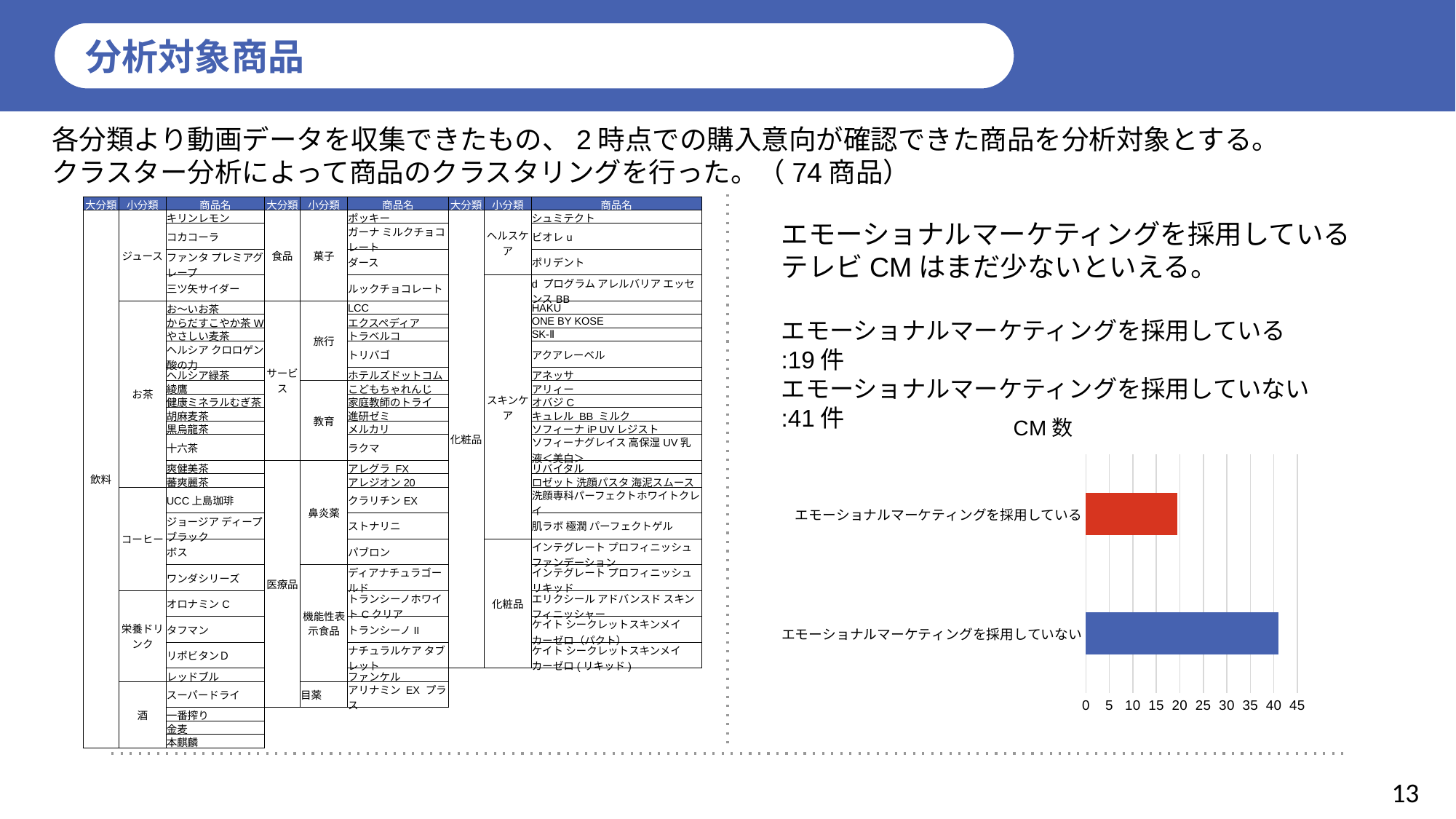

分析対象商品
各分類より動画データを収集できたもの、2時点での購入意向が確認できた商品を分析対象とする。
クラスター分析によって商品のクラスタリングを行った。（74商品）
| 大分類 | 小分類 | 商品名 | 大分類 | 小分類 | 商品名 | 大分類 | 小分類 | 商品名 |
| --- | --- | --- | --- | --- | --- | --- | --- | --- |
| 飲料 | ジュース | キリンレモン | 食品 | 菓子 | ポッキー | 化粧品 | ヘルスケア | シュミテクト |
|  |  | コカコーラ |  |  | ガーナ ミルクチョコレート |  |  | ビオレu |
|  |  | ファンタ プレミアグレープ |  |  | ダース |  |  | ポリデント |
|  |  | 三ツ矢サイダー |  |  | ルックチョコレート |  | スキンケア | d プログラム アレルバリア エッセンスBB |
|  | お茶 | お～いお茶 | サービス | 旅行 | LCC |  |  | HAKU |
|  |  | からだすこやか茶W |  |  | エクスペディア |  |  | ONE BY KOSE |
|  |  | やさしい麦茶 |  |  | トラベルコ |  |  | SK-Ⅱ |
|  |  | ヘルシア クロロゲン酸の力 |  |  | トリバゴ |  |  | アクアレーベル |
|  |  | ヘルシア緑茶 |  |  | ホテルズドットコム |  |  | アネッサ |
|  |  | 綾鷹 |  | 教育 | こどもちゃれんじ |  |  | アリィー |
|  |  | 健康ミネラルむぎ茶 |  |  | 家庭教師のトライ |  |  | オバジC |
|  |  | 胡麻麦茶 |  |  | 進研ゼミ |  |  | キュレル BB ミルク |
|  |  | 黒烏龍茶 |  |  | メルカリ |  |  | ソフィーナiP UVレジスト |
|  |  | 十六茶 |  |  | ラクマ |  |  | ソフィーナグレイス 高保湿UV乳液＜美白＞ |
|  |  | 爽健美茶 | 医療品 | 鼻炎薬 | アレグラ FX |  |  | リバイタル |
|  |  | 蕃爽麗茶 |  |  | アレジオン20 |  |  | ロゼット 洗顔パスタ 海泥スムース |
|  | コーヒー | UCC上島珈琲 |  |  | クラリチンEX |  |  | 洗顔専科パーフェクトホワイトクレイ |
|  |  | ジョージア ディープブラック |  |  | ストナリニ |  |  | 肌ラボ 極潤 パーフェクトゲル |
|  |  | ボス |  |  | パブロン |  | 化粧品 | インテグレート プロフィニッシュファンデーション |
|  |  | ワンダシリーズ |  | 機能性表示食品 | ディアナチュラゴールド |  |  | インテグレート プロフィニッシュリキッド |
|  | 栄養ドリンク | オロナミンC |  |  | トランシーノホワイトCクリア |  |  | エリクシール アドバンスド スキンフィニッシャー |
|  |  | タフマン |  |  | トランシーノII |  |  | ケイト シークレットスキンメイカーゼロ（パクト） |
|  |  | リポビタンＤ |  |  | ナチュラルケア タブレット |  |  | ケイト シークレットスキンメイカーゼロ(リキッド) |
|  |  | レッドブル |  |  | ファンケル |  |  |  |
|  | 酒 | スーパードライ |  | 目薬 | アリナミン EX プラス |  |  |  |
|  |  | 一番搾り |  |  |  |  |  |  |
|  |  | 金麦 |  |  |  |  |  |  |
|  |  | 本麒麟 |  |  |  |  |  |  |
エモーショナルマーケティングを採用している
テレビCMはまだ少ないといえる。

エモーショナルマーケティングを採用している
:19件
エモーショナルマーケティングを採用していない
:41件

### Chart: CM数

| Category | CM数 |
|---|---|
| エモーショナルマーケティングを採用していない | 41.0 |
| エモーショナルマーケティングを採用している | 19.5 |
13